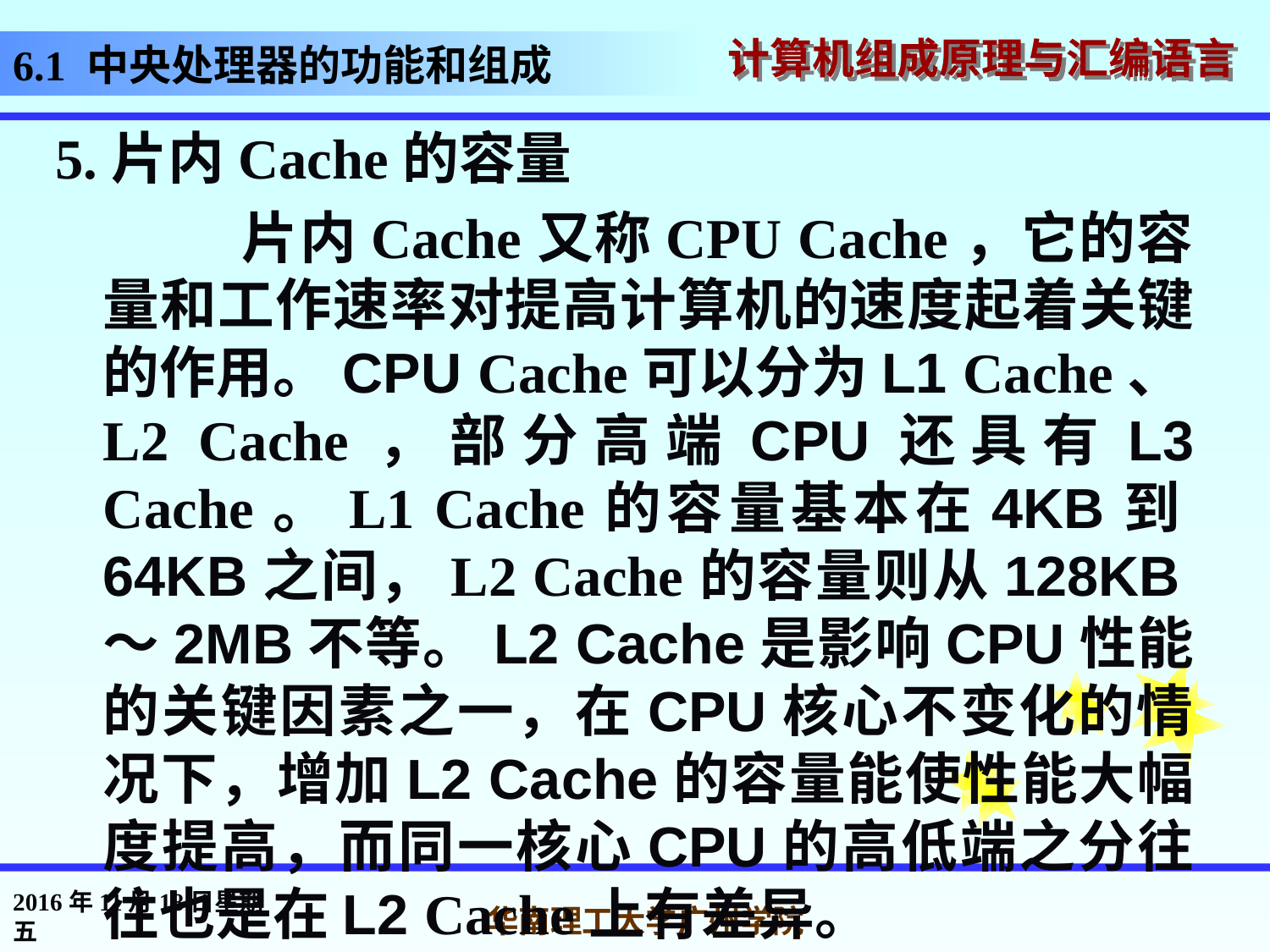

# 6.1 中央处理器的功能和组成
5.片内Cache的容量
            片内Cache又称CPU Cache，它的容量和工作速率对提高计算机的速度起着关键的作用。CPU Cache可以分为L1 Cache、L2 Cache，部分高端CPU还具有L3 Cache。L1 Cache的容量基本在4KB到64KB之间，L2 Cache的容量则从128KB～2MB不等。L2 Cache是影响CPU性能的关键因素之一，在CPU核心不变化的情况下，增加L2 Cache的容量能使性能大幅度提高，而同一核心CPU的高低端之分往往也是在L2 Cache上有差异。
2016年11月18日星期五
华南理工大学广州学院